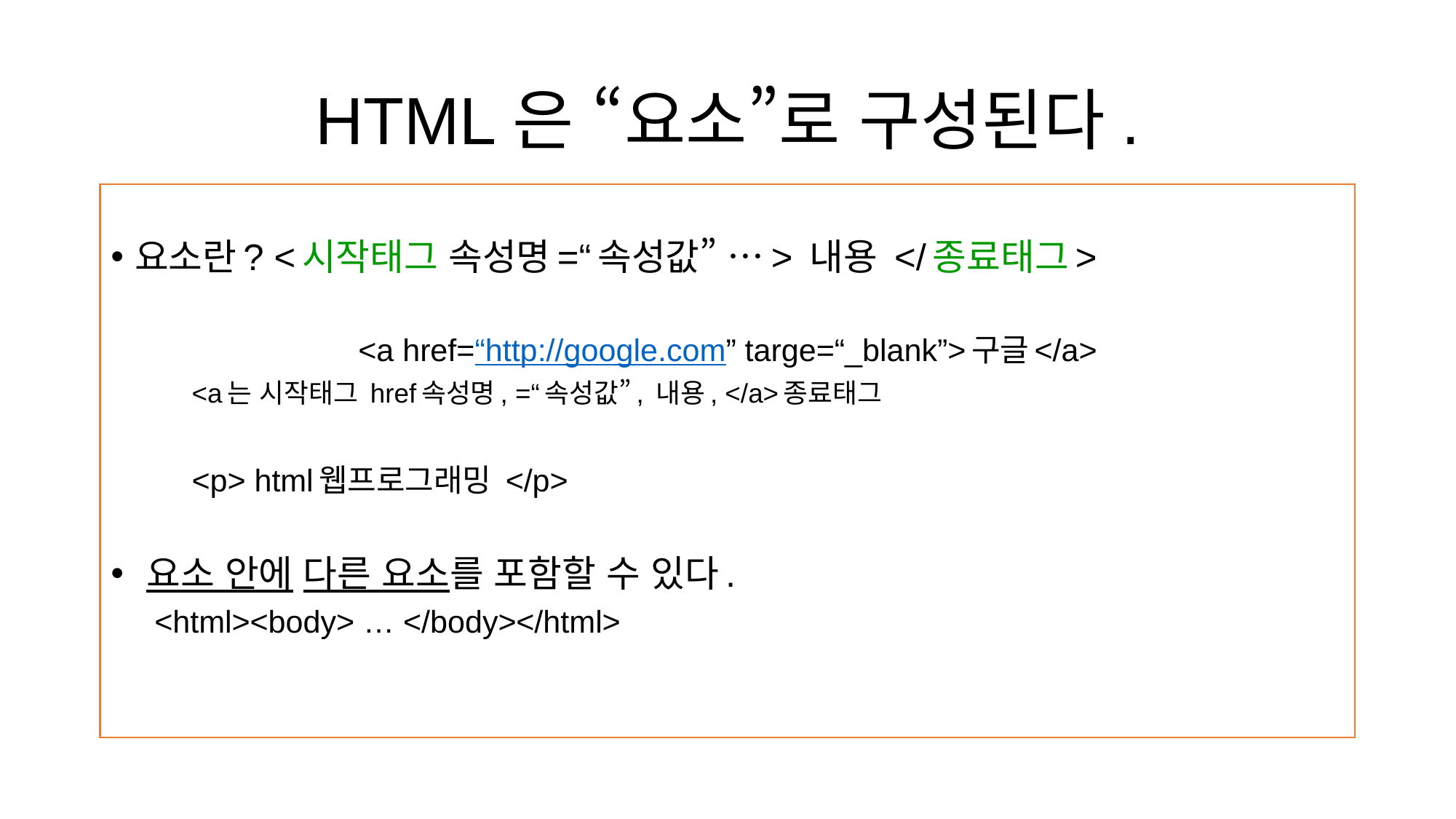

# HTML은 “요소”로 구성된다.

요소란? <시작태그 속성명=“속성값” …> 내용 </종료태그>

<a href=“http://google.com” targe=“_blank”>구글</a>
	<a는 시작태그 href속성명, =“속성값”, 내용, </a>종료태그

	<p> html웹프로그래밍 </p>

요소 안에 다른 요소를 포함할 수 있다.
     <html><body> … </body></html>